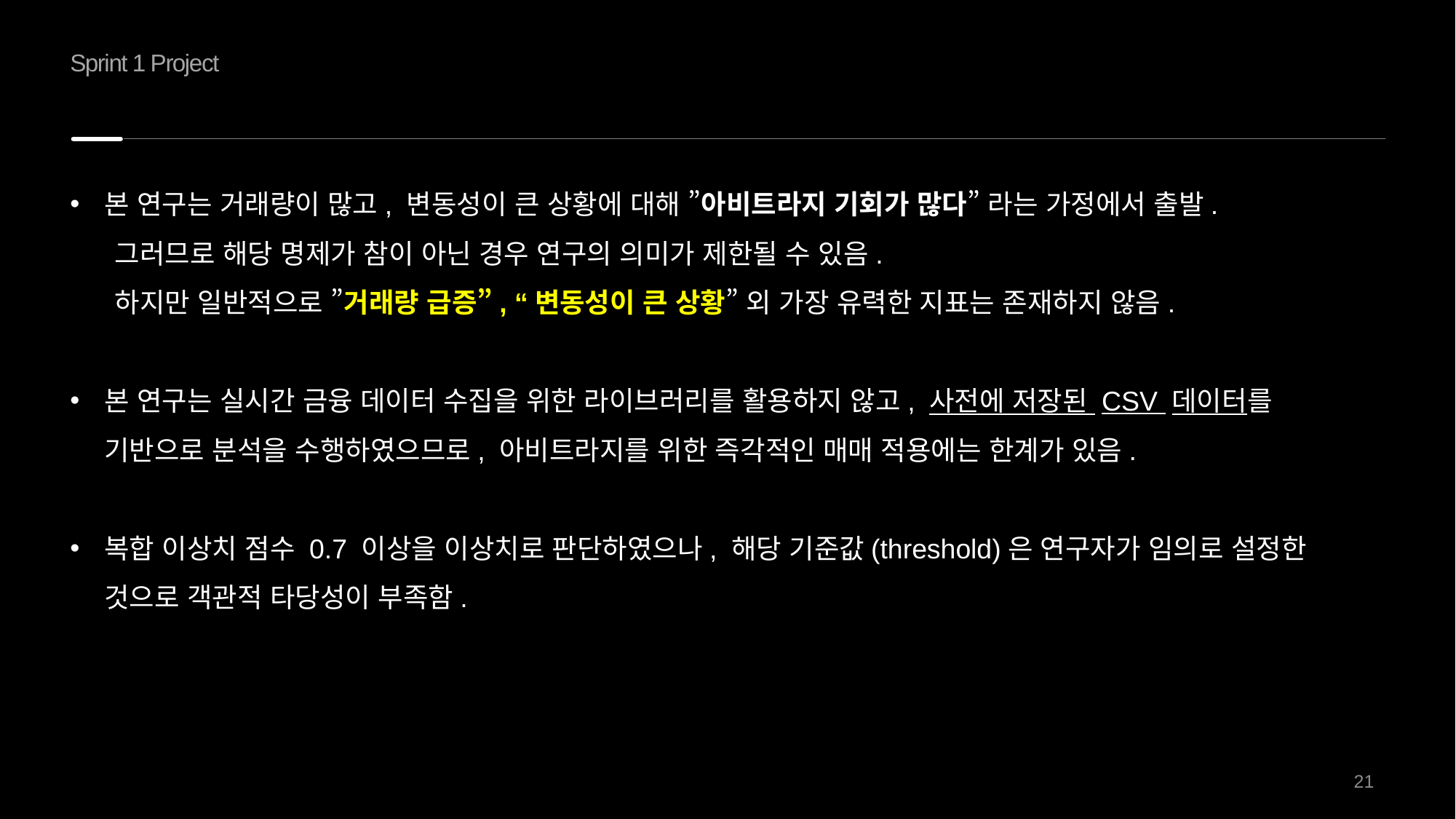

Sprint 1 Project
3-2
한계점
본 연구는 거래량이 많고, 변동성이 큰 상황에 대해 ”아비트라지 기회가 많다” 라는 가정에서 출발.
     그러므로 해당 명제가 참이 아닌 경우 연구의 의미가 제한될 수 있음.
     하지만 일반적으로 ”거래량 급증”, “변동성이 큰 상황” 외 가장 유력한 지표는 존재하지 않음.

본 연구는 실시간 금융 데이터 수집을 위한 라이브러리를 활용하지 않고, 사전에 저장된 CSV 데이터를 기반으로 분석을 수행하였으므로, 아비트라지를 위한 즉각적인 매매 적용에는 한계가 있음.

복합 이상치 점수 0.7 이상을 이상치로 판단하였으나, 해당 기준값(threshold)은 연구자가 임의로 설정한 것으로 객관적 타당성이 부족함.

21